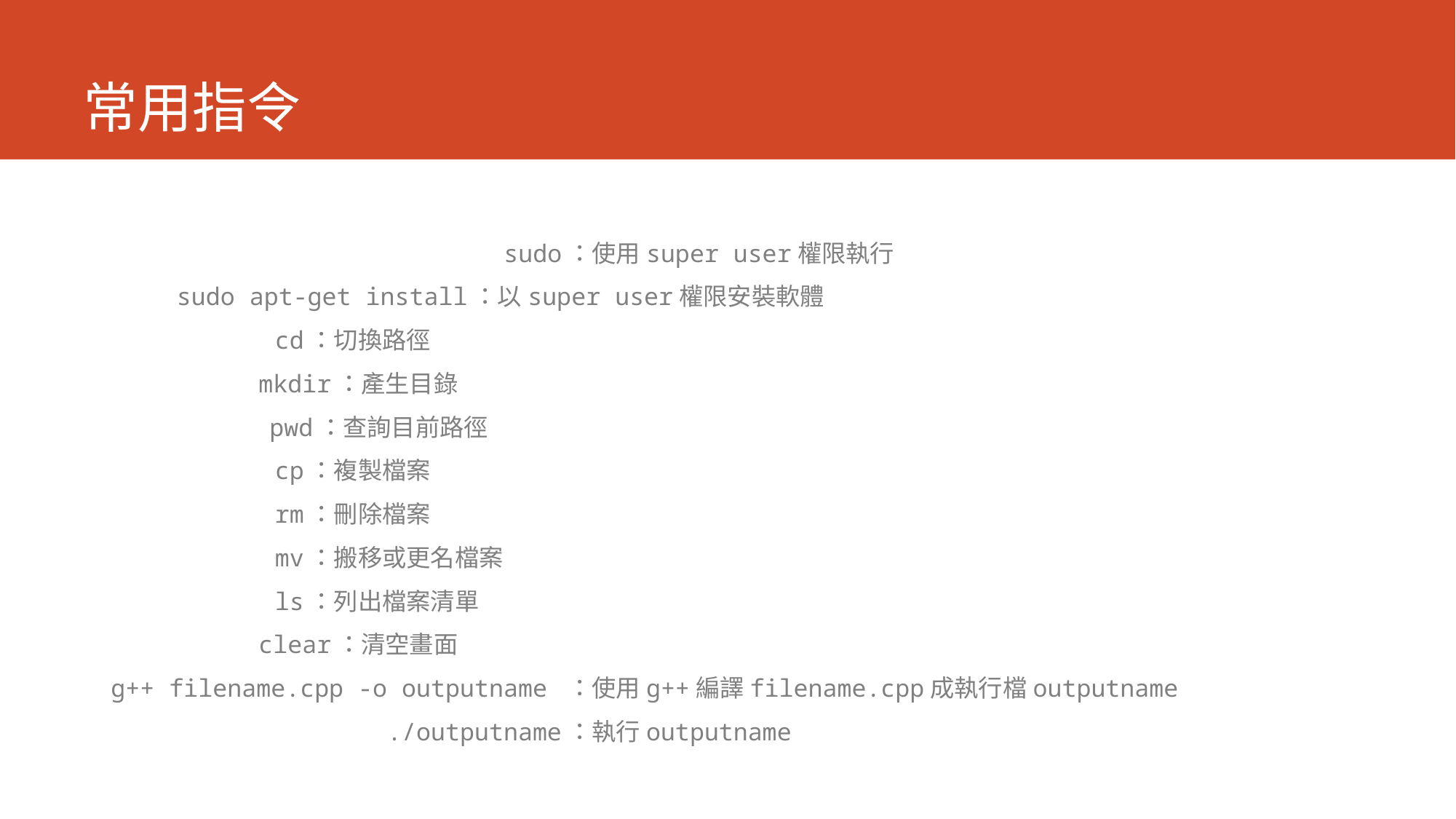

# 常用指令
                           sudo：使用super user權限執行
           sudo apt-get install：以super user權限安裝軟體
                             cd：切換路徑
                          mkdir：產生目錄
                            pwd：查詢目前路徑
                             cp：複製檔案
                             rm：刪除檔案
                             mv：搬移或更名檔案
                             ls：列出檔案清單
                          clear：清空畫面
g++ filename.cpp -o outputname ：使用g++編譯filename.cpp成執行檔outputname
                   ./outputname：執行outputname